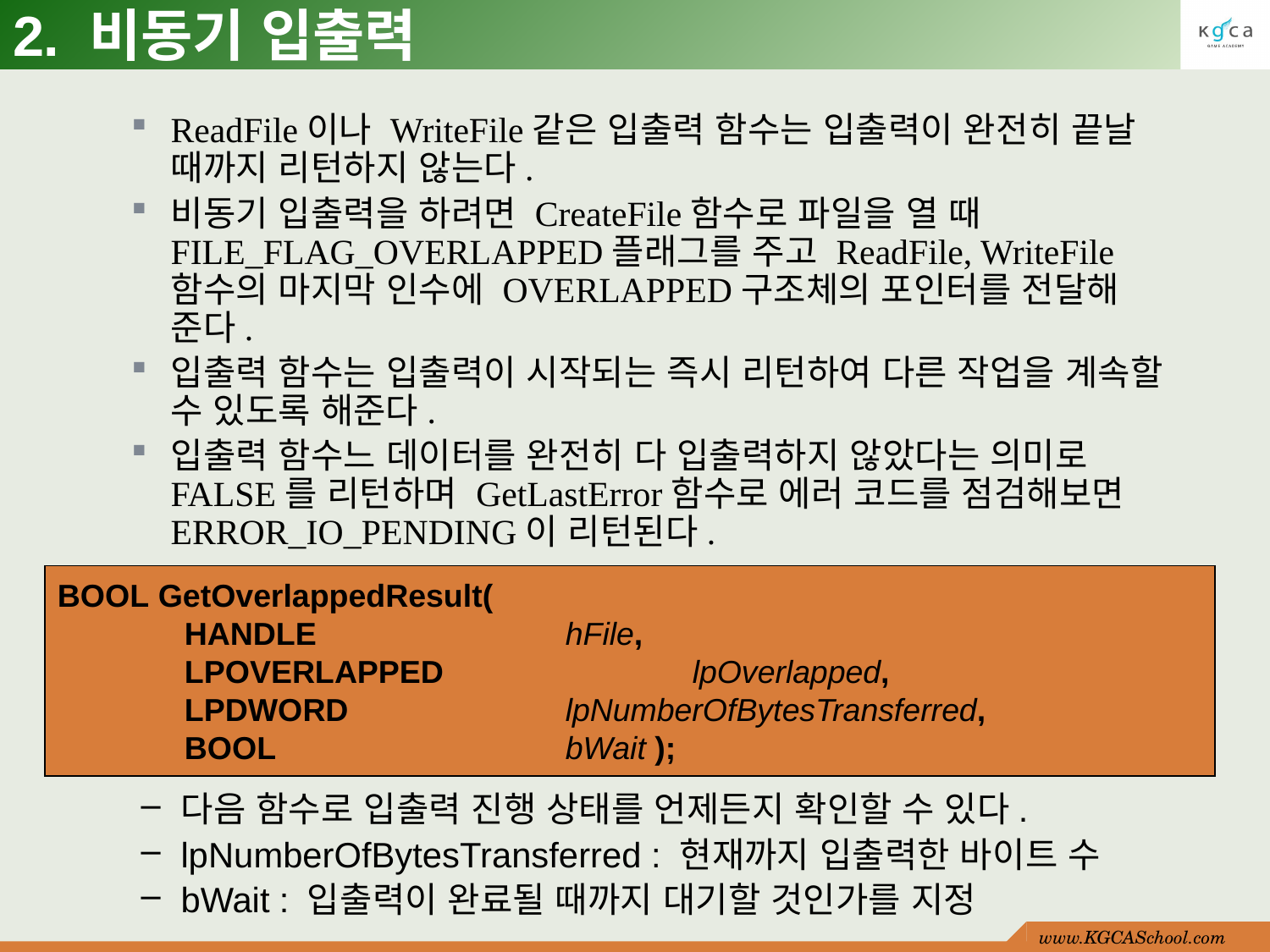

# 2. 비동기 입출력
ReadFile이나 WriteFile같은 입출력 함수는 입출력이 완전히 끝날 때까지 리턴하지 않는다.
비동기 입출력을 하려면 CreateFile함수로 파일을 열 때 FILE_FLAG_OVERLAPPED플래그를 주고 ReadFile, WriteFile함수의 마지막 인수에 OVERLAPPED구조체의 포인터를 전달해 준다.
입출력 함수는 입출력이 시작되는 즉시 리턴하여 다른 작업을 계속할 수 있도록 해준다.
입출력 함수느 데이터를 완전히 다 입출력하지 않았다는 의미로FALSE를 리턴하며 GetLastError함수로 에러 코드를 점검해보면 ERROR_IO_PENDING이 리턴된다.
BOOL GetOverlappedResult(
	HANDLE 		hFile,
	LPOVERLAPPED 		lpOverlapped,
	LPDWORD 		lpNumberOfBytesTransferred,
	BOOL 			bWait );
다음 함수로 입출력 진행 상태를 언제든지 확인할 수 있다.
lpNumberOfBytesTransferred : 현재까지 입출력한 바이트 수
bWait : 입출력이 완료될 때까지 대기할 것인가를 지정